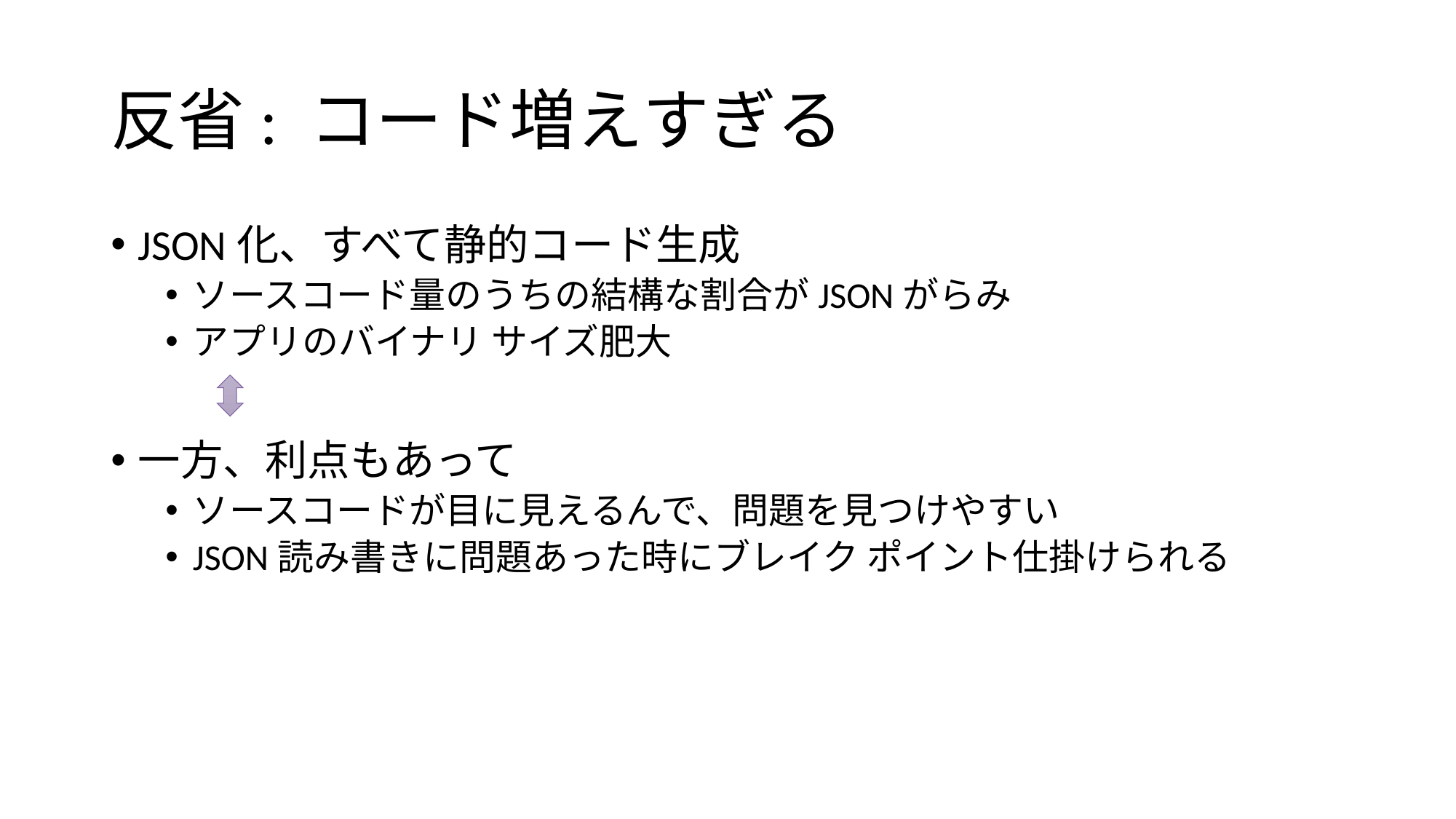

# 反省: コード増えすぎる
JSON化、すべて静的コード生成
ソースコード量のうちの結構な割合がJSONがらみ
アプリのバイナリ サイズ肥大

一方、利点もあって
ソースコードが目に見えるんで、問題を見つけやすい
JSON読み書きに問題あった時にブレイク ポイント仕掛けられる